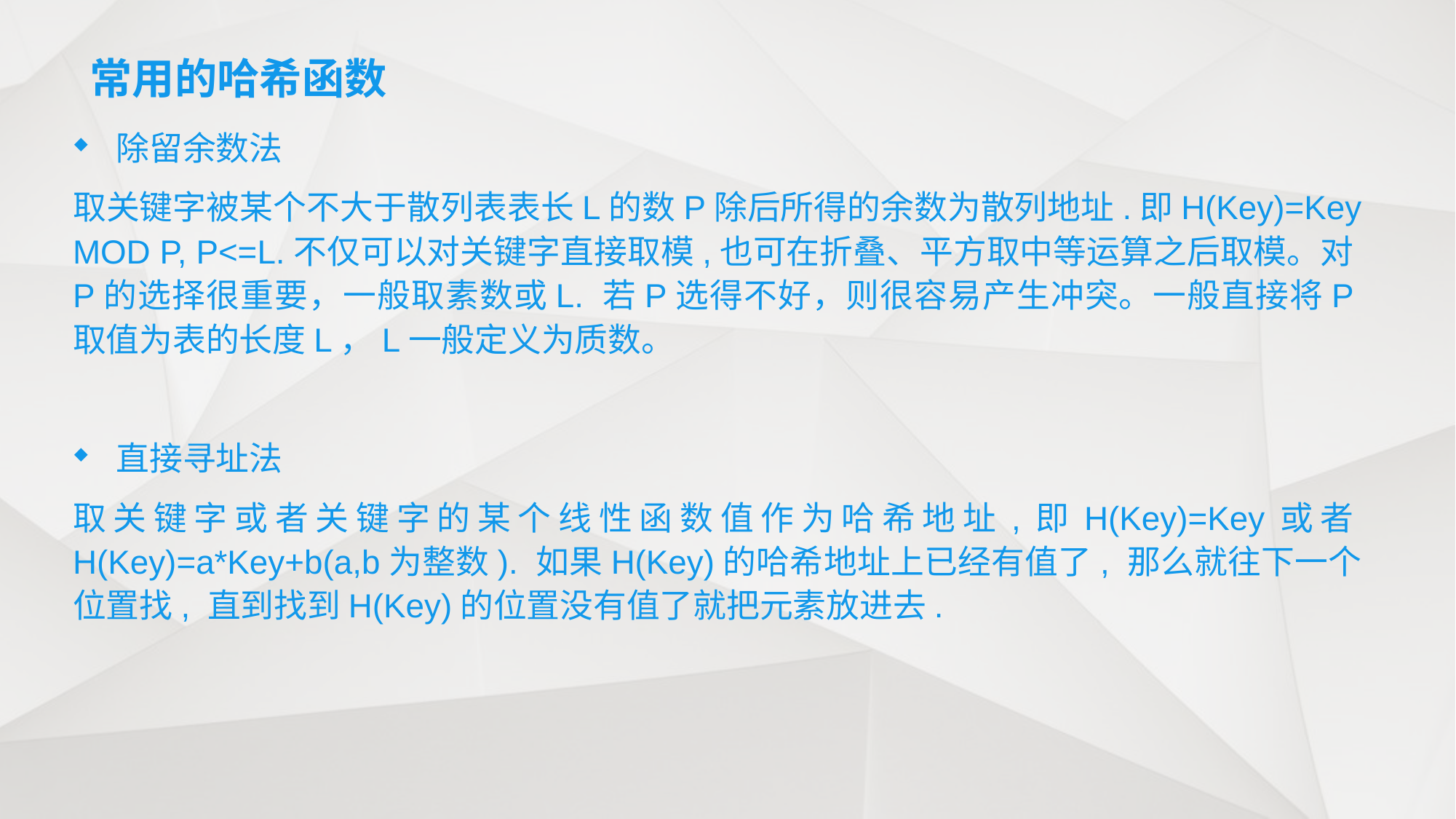

# 常用的哈希函数
除留余数法
取关键字被某个不大于散列表表长L的数P除后所得的余数为散列地址.即H(Key)=Key MOD P, P<=L.不仅可以对关键字直接取模,也可在折叠、平方取中等运算之后取模。对P的选择很重要，一般取素数或L. 若P选得不好，则很容易产生冲突。一般直接将P取值为表的长度L，L一般定义为质数。

直接寻址法
取关键字或者关键字的某个线性函数值作为哈希地址,即H(Key)=Key或者H(Key)=a*Key+b(a,b为整数). 如果H(Key)的哈希地址上已经有值了, 那么就往下一个位置找, 直到找到H(Key)的位置没有值了就把元素放进去.